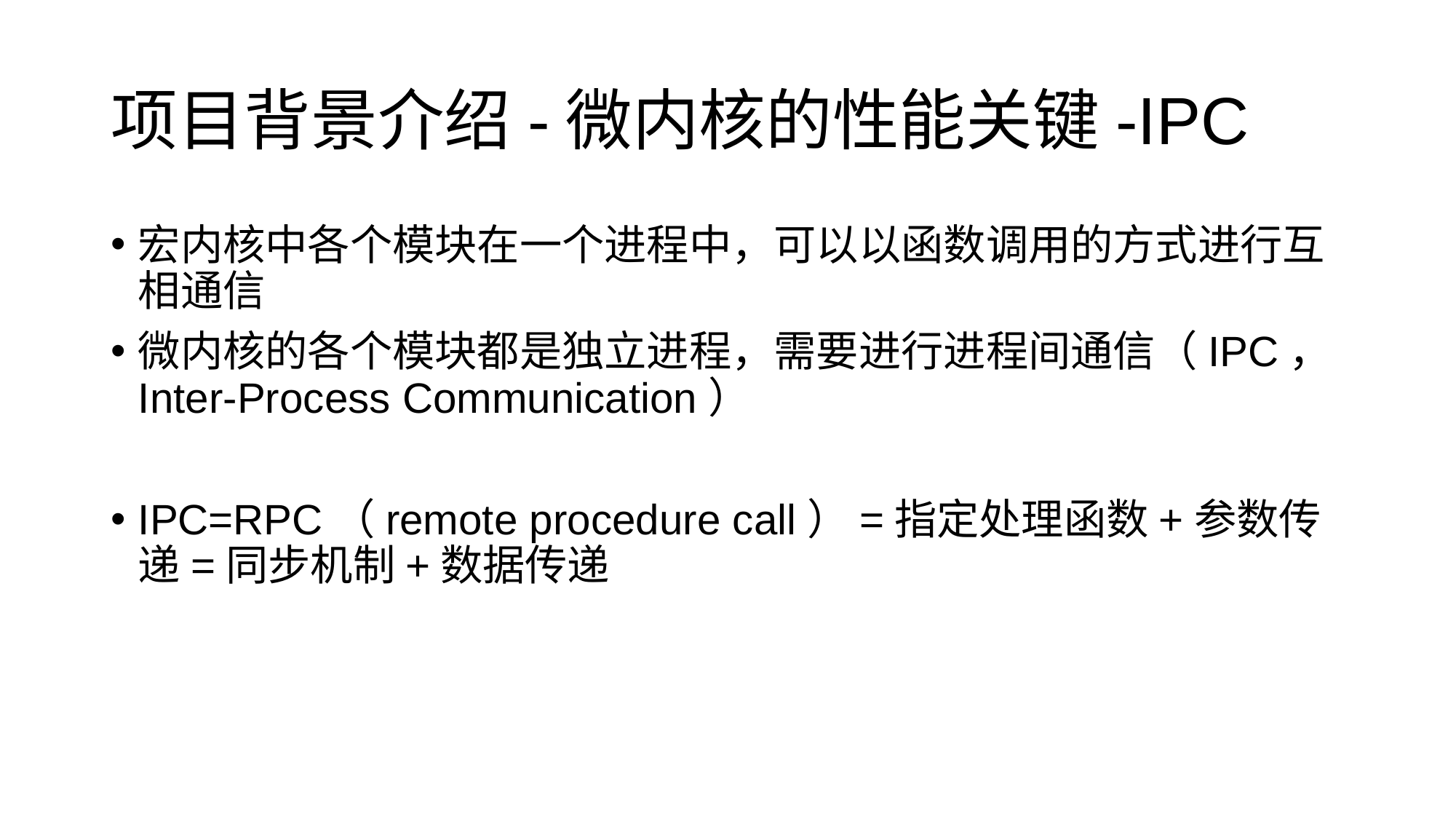

# 项目背景介绍-微内核的性能关键-IPC
宏内核中各个模块在一个进程中，可以以函数调用的方式进行互相通信
微内核的各个模块都是独立进程，需要进行进程间通信（IPC，Inter-Process Communication）

IPC=RPC（remote procedure call）=指定处理函数+参数传递=同步机制+数据传递